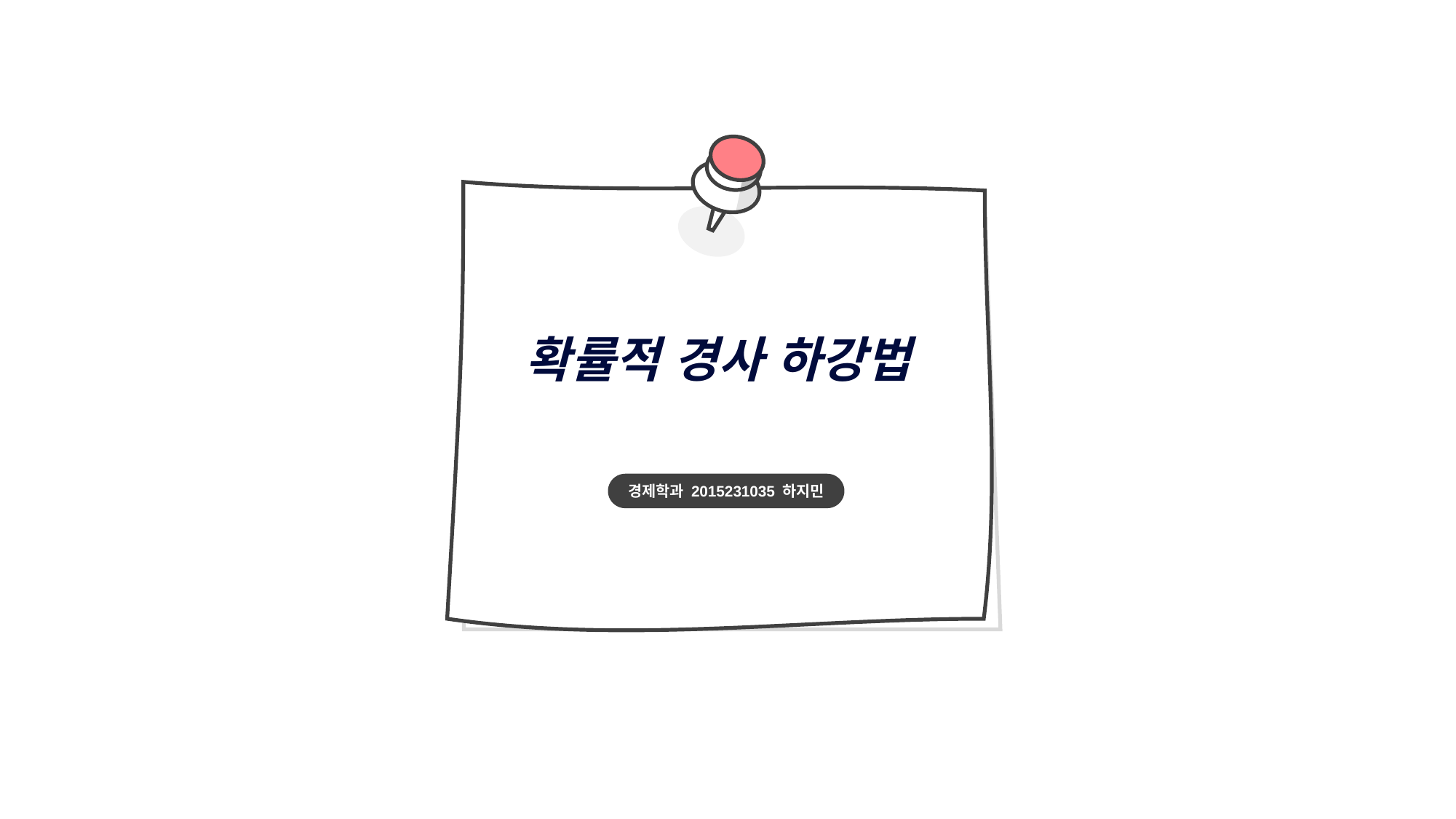

\

확률적 경사 하강법
경제학과 2015231035 하지민